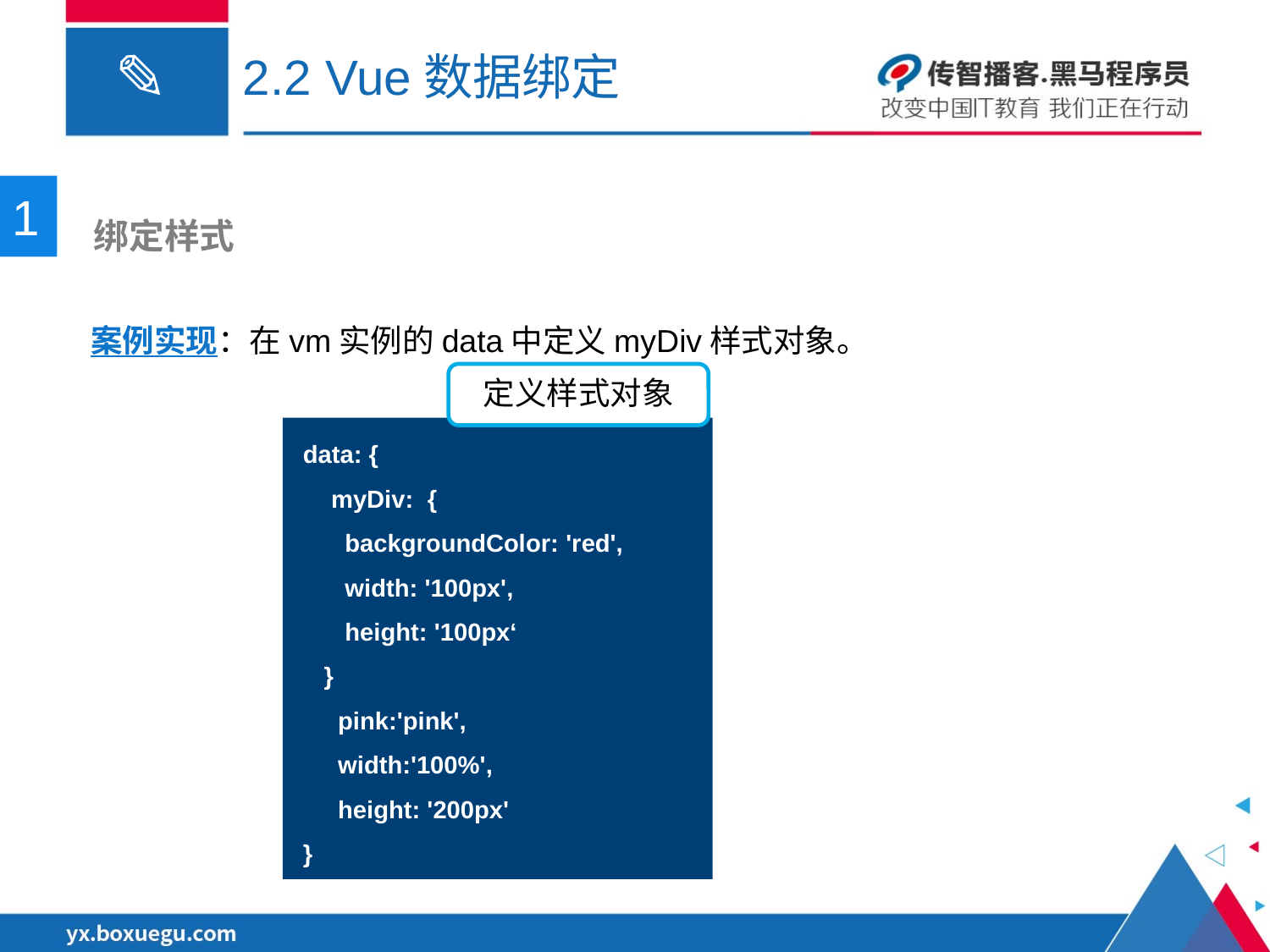

# 2.2 Vue数据绑定

1
  绑定样式
案例实现：在vm实例的data中定义myDiv样式对象。
定义样式对象

data: {
    myDiv:  {
      backgroundColor: 'red',
      width: '100px',
      height: '100px‘
   }
     pink:'pink',
     width:'100%',
     height: '200px'
}